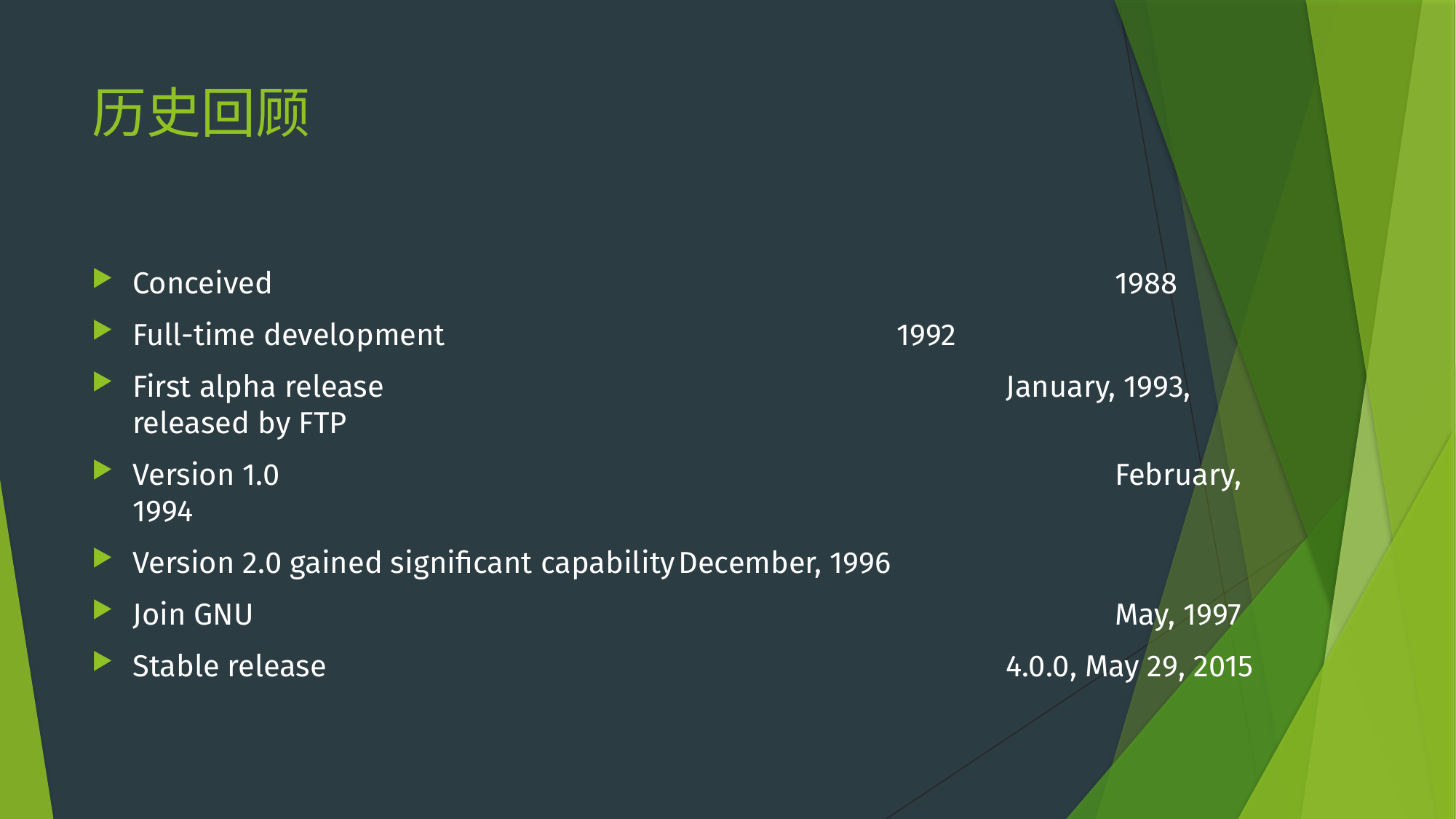

# 历史回顾
Conceived 								1988
Full-time development					1992
First alpha release						January, 1993, released by FTP
Version 1.0								February, 1994
Version 2.0 gained significant capability	December, 1996
Join GNU								May, 1997
Stable release							4.0.0, May 29, 2015